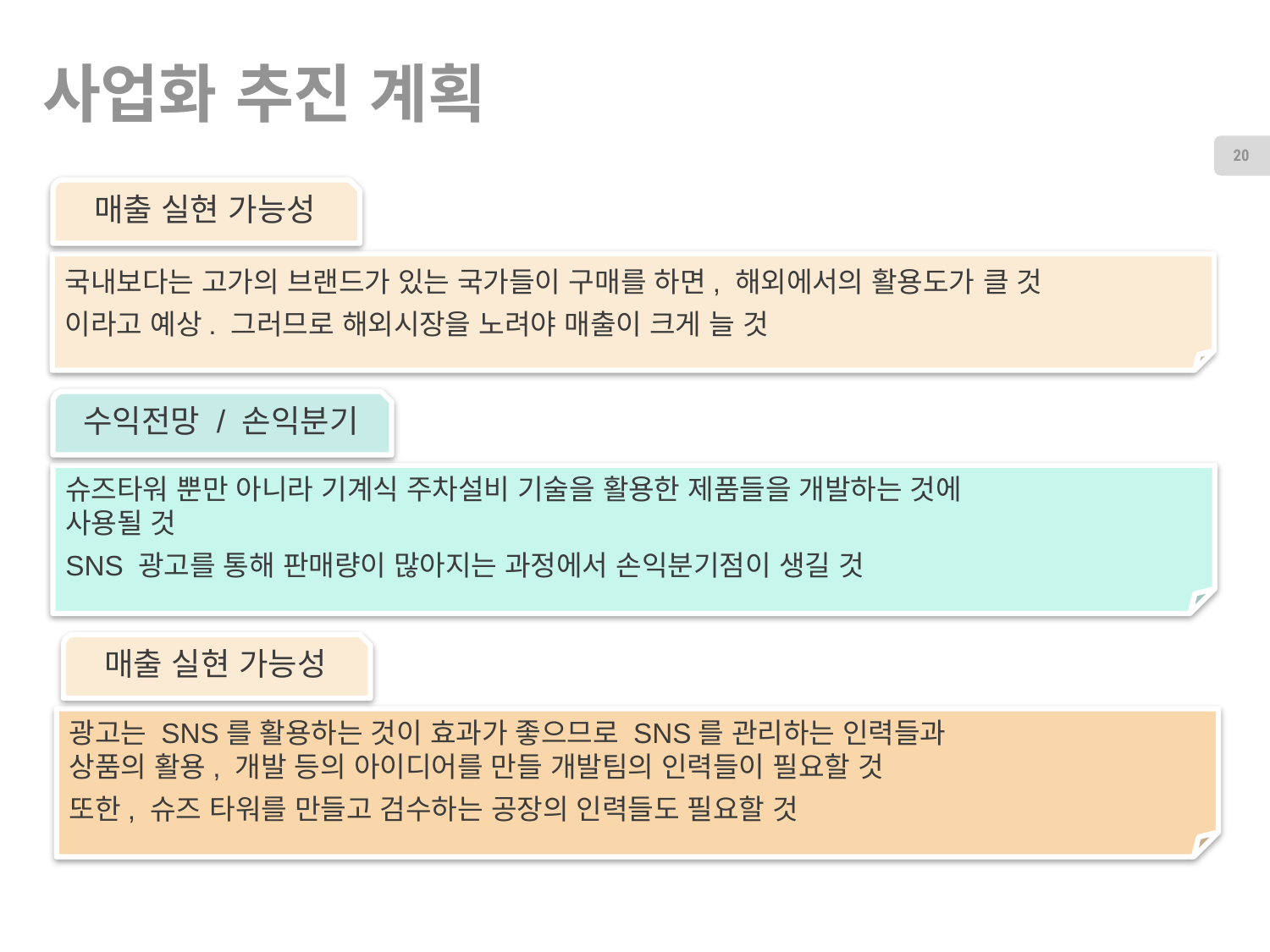

# 사업화 추진 계획
20
매출 실현 가능성

국내보다는 고가의 브랜드가 있는 국가들이 구매를 하면, 해외에서의 활용도가 클 것

이라고 예상. 그러므로 해외시장을 노려야 매출이 크게 늘 것
수익전망 / 손익분기
슈즈타워 뿐만 아니라 기계식 주차설비 기술을 활용한 제품들을 개발하는 것에
사용될 것

SNS 광고를 통해 판매량이 많아지는 과정에서 손익분기점이 생길 것

매출 실현 가능성
광고는 SNS를 활용하는 것이 효과가 좋으므로 SNS를 관리하는 인력들과
상품의 활용, 개발 등의 아이디어를 만들 개발팀의 인력들이 필요할 것

또한, 슈즈 타워를 만들고 검수하는 공장의 인력들도 필요할 것